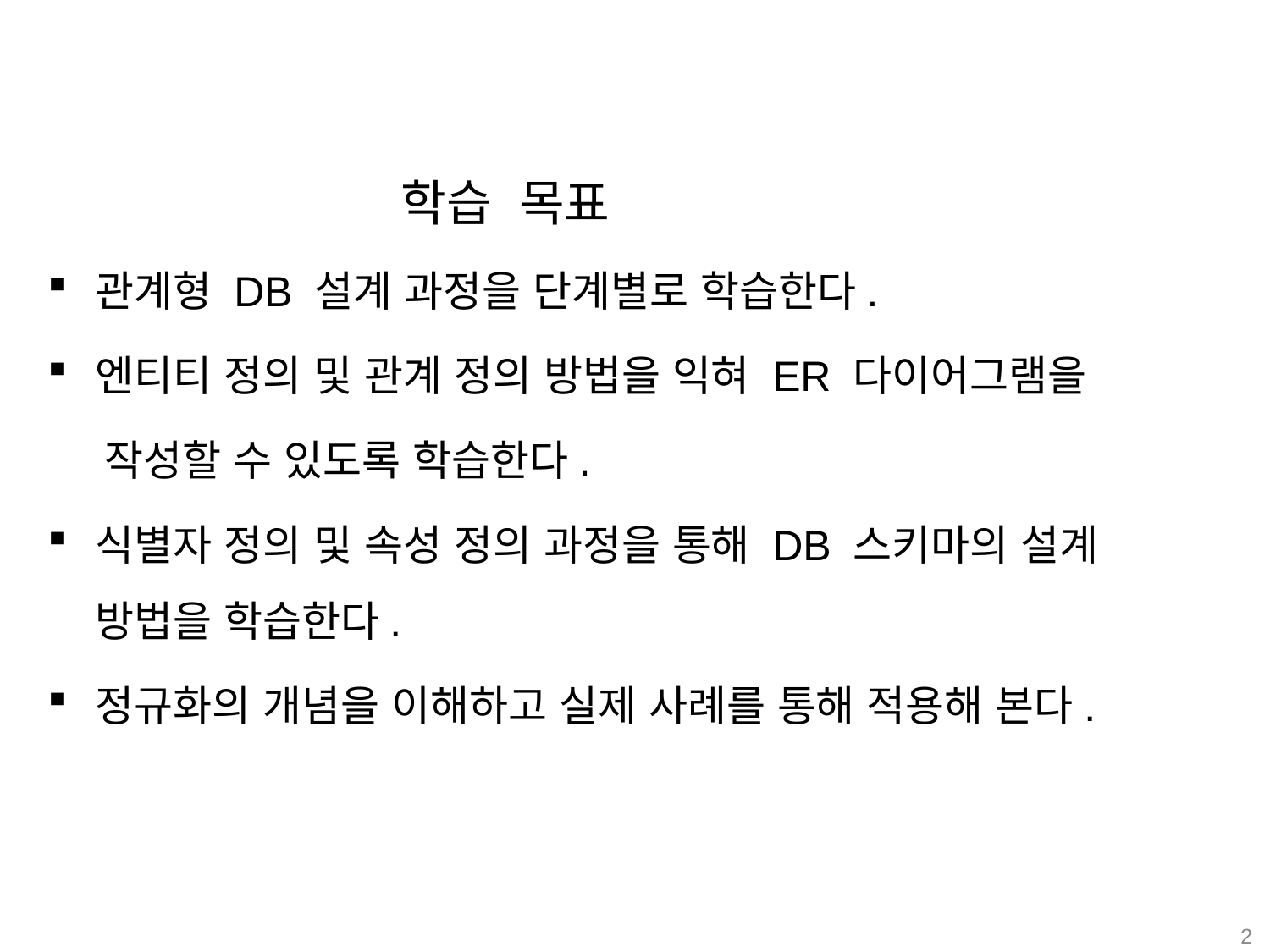

학습  목표
관계형 DB 설계 과정을 단계별로 학습한다.
엔티티 정의 및 관계 정의 방법을 익혀 ER 다이어그램을
    작성할 수 있도록 학습한다.
식별자 정의 및 속성 정의 과정을 통해 DB 스키마의 설계 방법을 학습한다.
정규화의 개념을 이해하고 실제 사례를 통해 적용해 본다.
2